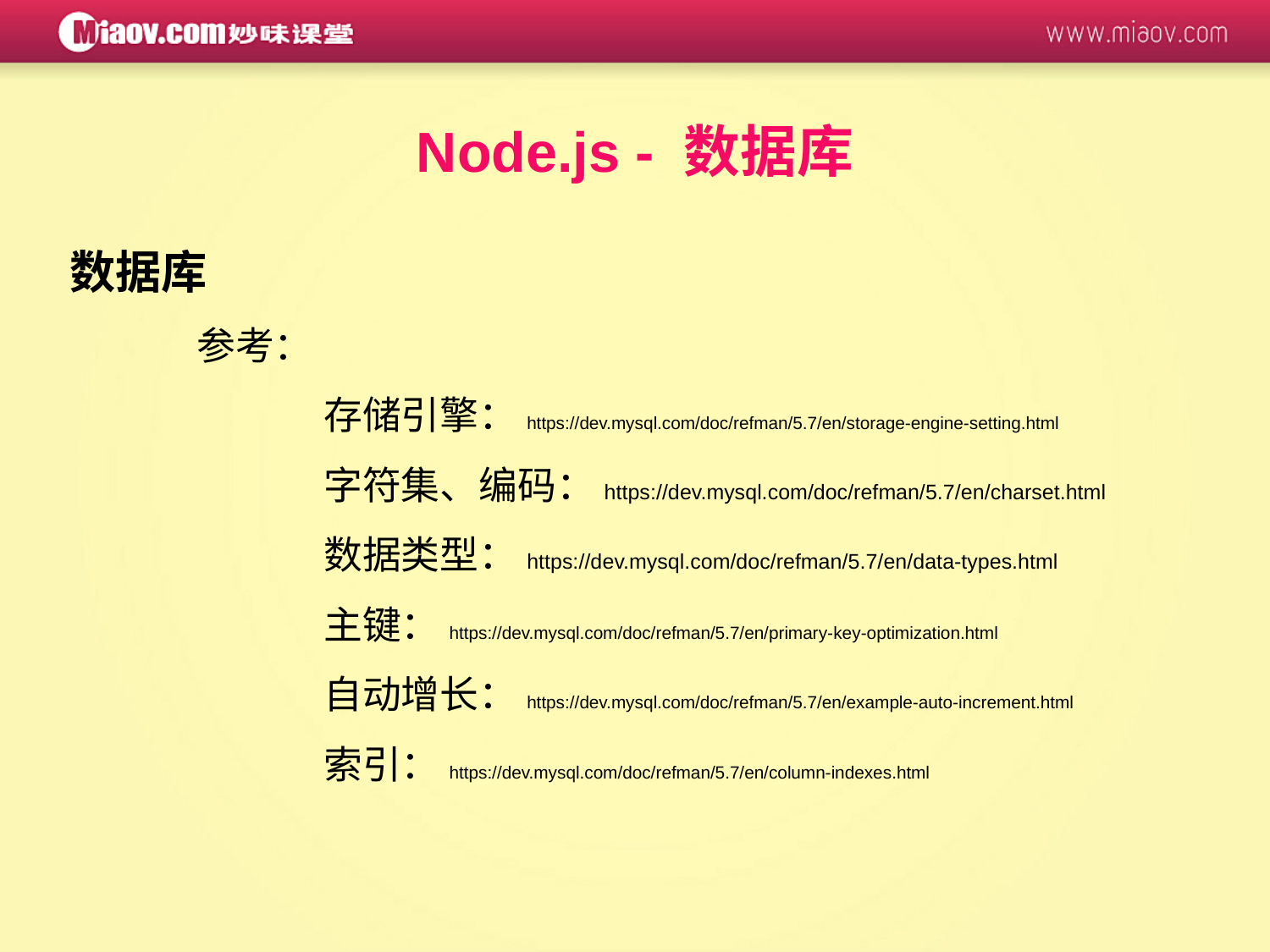

Node.js - 数据库
数据库
	参考：
		存储引擎：https://dev.mysql.com/doc/refman/5.7/en/storage-engine-setting.html
		字符集、编码：https://dev.mysql.com/doc/refman/5.7/en/charset.html
		数据类型：https://dev.mysql.com/doc/refman/5.7/en/data-types.html
		主键：https://dev.mysql.com/doc/refman/5.7/en/primary-key-optimization.html
		自动增长：https://dev.mysql.com/doc/refman/5.7/en/example-auto-increment.html
		索引：https://dev.mysql.com/doc/refman/5.7/en/column-indexes.html